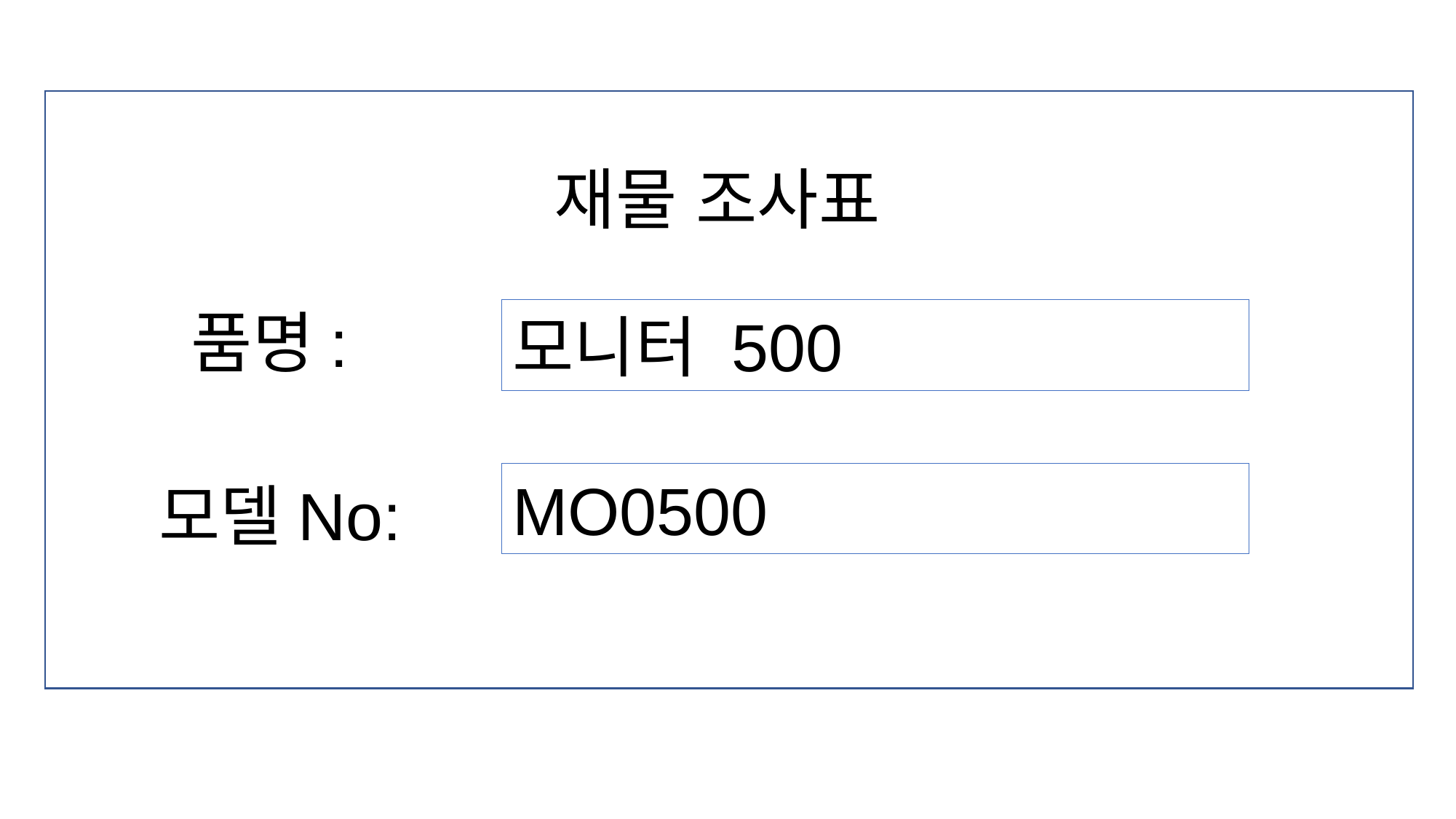

재물 조사표
품명:
모니터 500
MO0500
모델No: